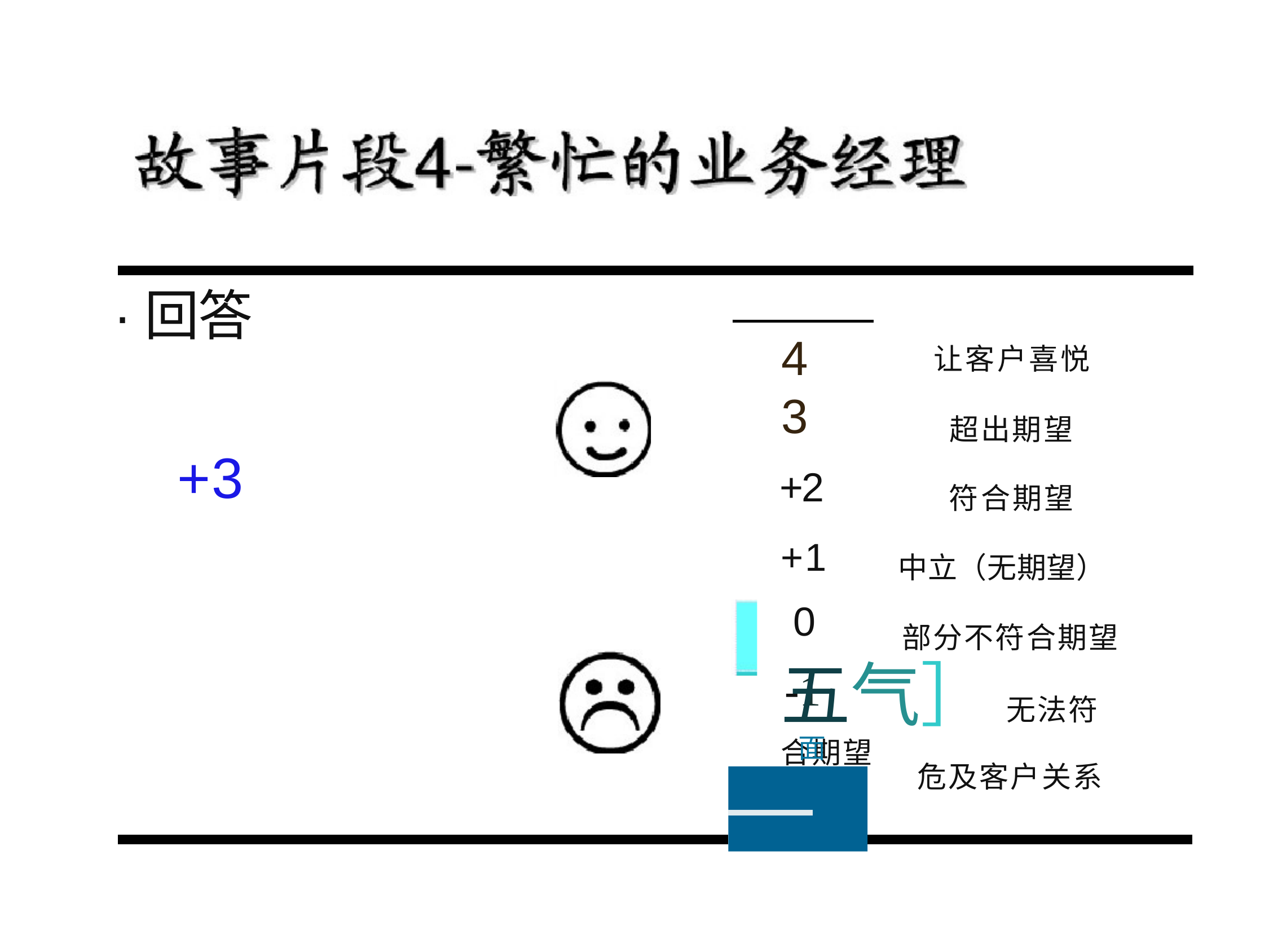

·回答
43
+2
+1
0
-1

让客户喜悦

超出期望
+3
符合期望
中立（无期望）

部分不符合期望
五气］ 无法符合期望

面
危及客户关系
—